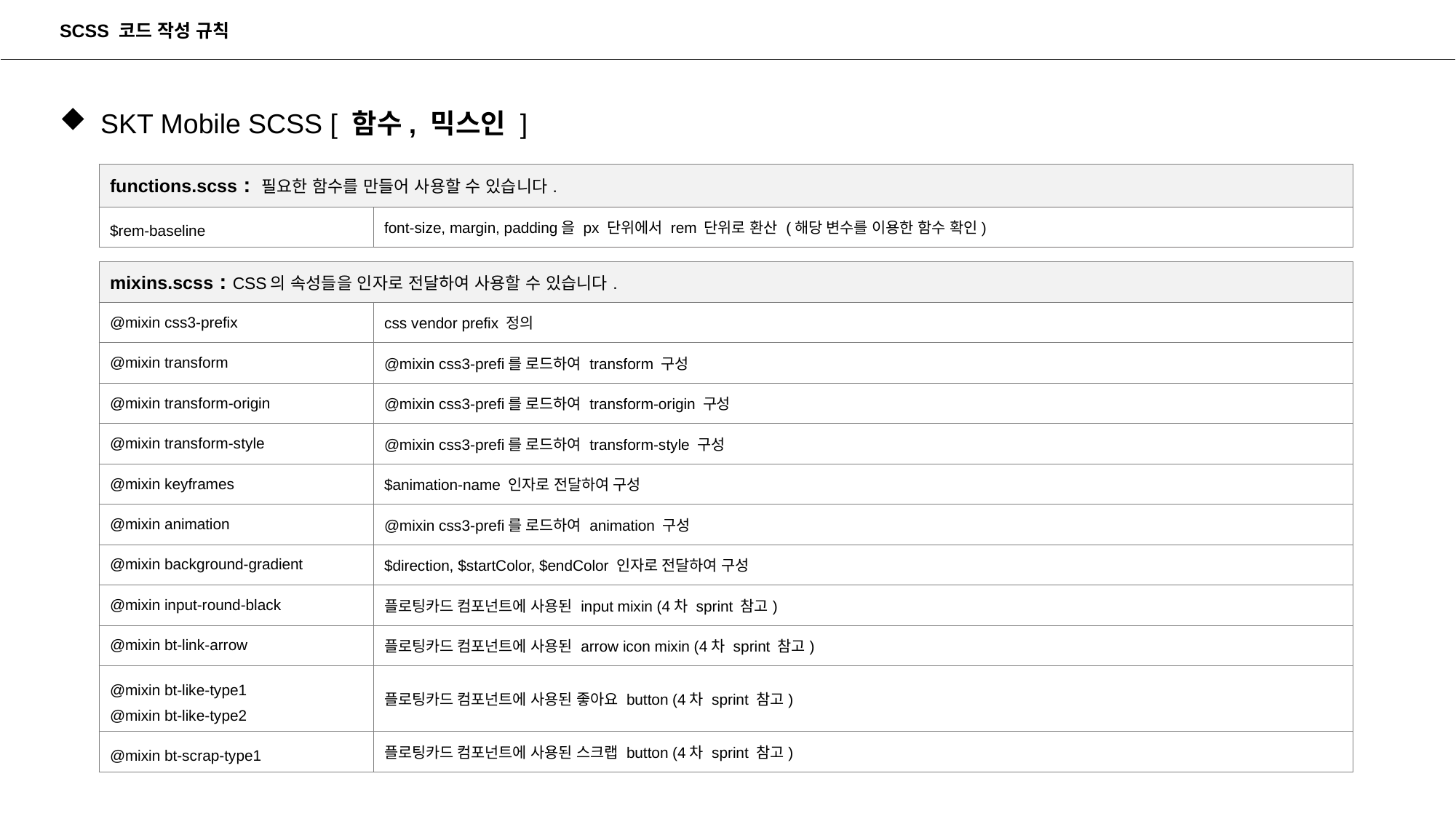

SCSS 코드 작성 규칙
SKT Mobile SCSS [ 함수, 믹스인 ]
| functions.scss : 필요한 함수를 만들어 사용할 수 있습니다. |  |
| --- | --- |
| $rem-baseline | font-size, margin, padding을 px 단위에서 rem 단위로 환산 (해당 변수를 이용한 함수 확인) |
| mixins.scss : CSS의 속성들을 인자로 전달하여 사용할 수 있습니다. |  |
| --- | --- |
| @mixin css3-prefix | css vendor prefix 정의 |
| @mixin transform | @mixin css3-prefi를 로드하여 transform 구성 |
| @mixin transform-origin | @mixin css3-prefi를 로드하여 transform-origin 구성 |
| @mixin transform-style | @mixin css3-prefi를 로드하여 transform-style 구성 |
| @mixin keyframes | $animation-name 인자로 전달하여 구성 |
| @mixin animation | @mixin css3-prefi를 로드하여 animation 구성 |
| @mixin background-gradient | $direction, $startColor, $endColor 인자로 전달하여 구성 |
| @mixin input-round-black | 플로팅카드 컴포넌트에 사용된 input mixin (4차 sprint 참고) |
| @mixin bt-link-arrow | 플로팅카드 컴포넌트에 사용된 arrow icon mixin (4차 sprint 참고) |
| @mixin bt-like-type1 @mixin bt-like-type2 | 플로팅카드 컴포넌트에 사용된 좋아요 button (4차 sprint 참고) |
| @mixin bt-scrap-type1 | 플로팅카드 컴포넌트에 사용된 스크랩 button (4차 sprint 참고) |